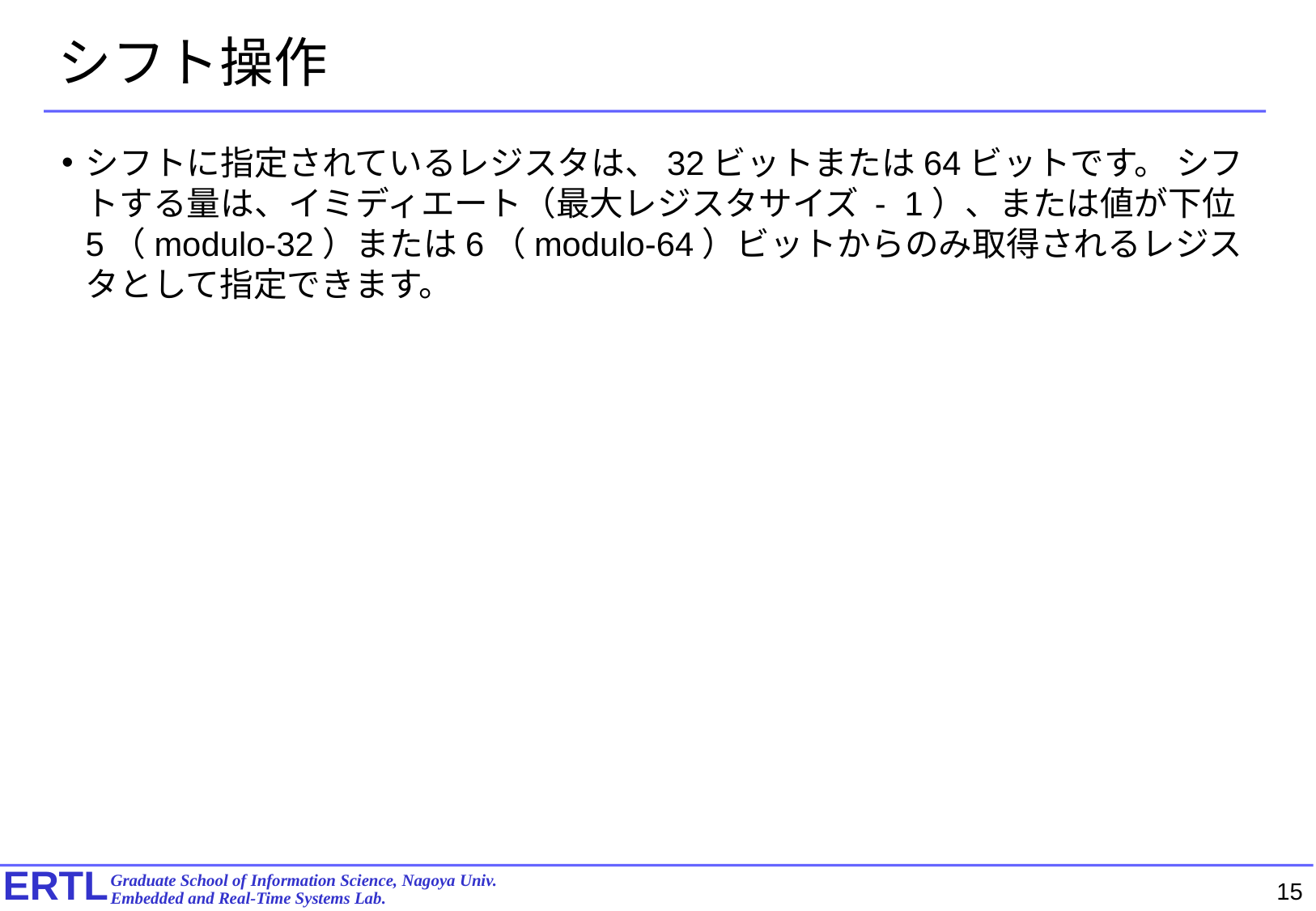

# シフト操作
シフトに指定されているレジスタは、32ビットまたは64ビットです。 シフトする量は、イミディエート（最大レジスタサイズ -  1）、または値が下位5（modulo-32）または6（modulo-64）ビットからのみ取得されるレジスタとして指定できます。

15